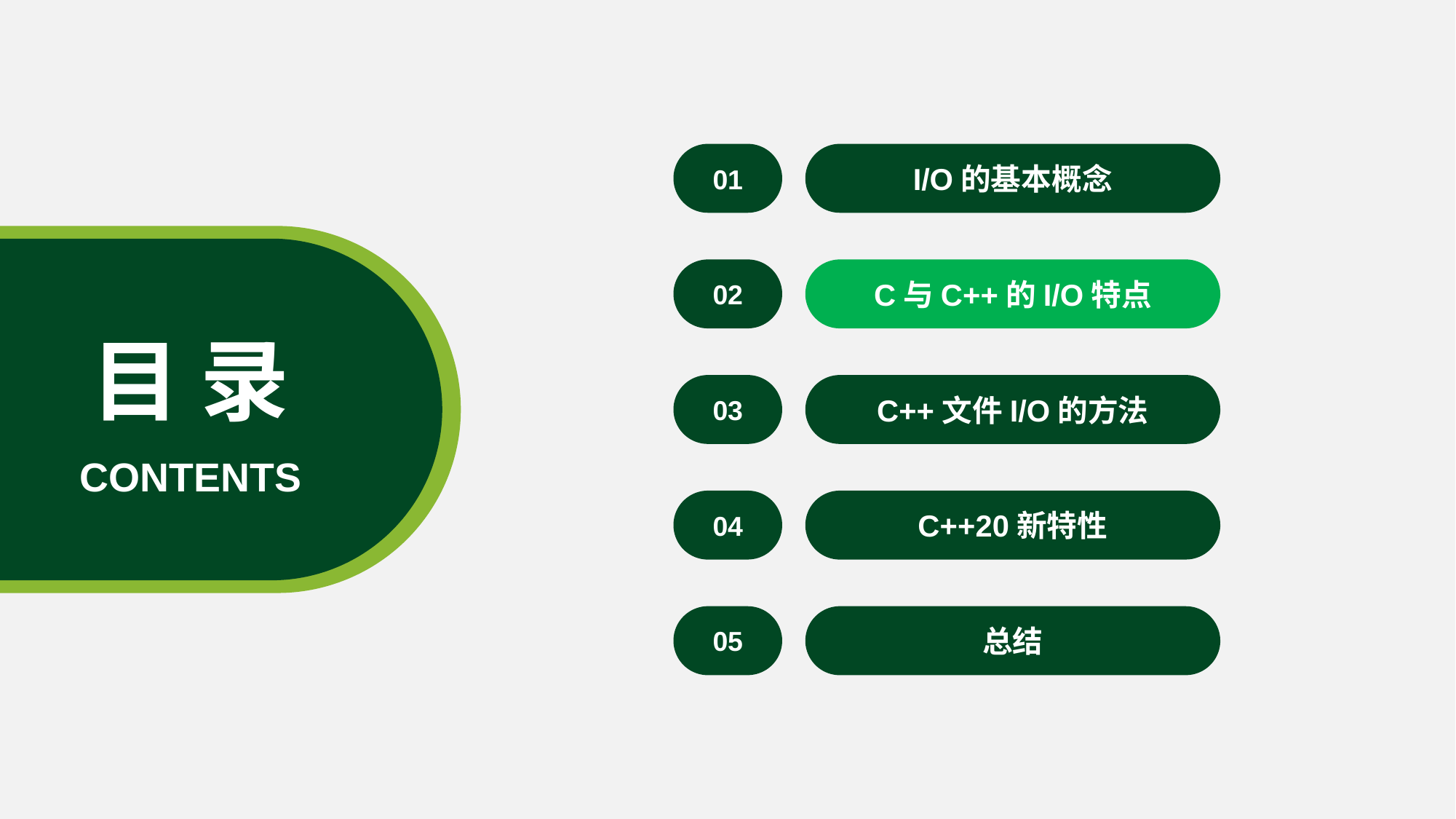

01
I/O的基本概念

02
C与C++的I/O特点
目 录
03
C++文件I/O的方法
CONTENTS
04
C++20新特性
05
总结